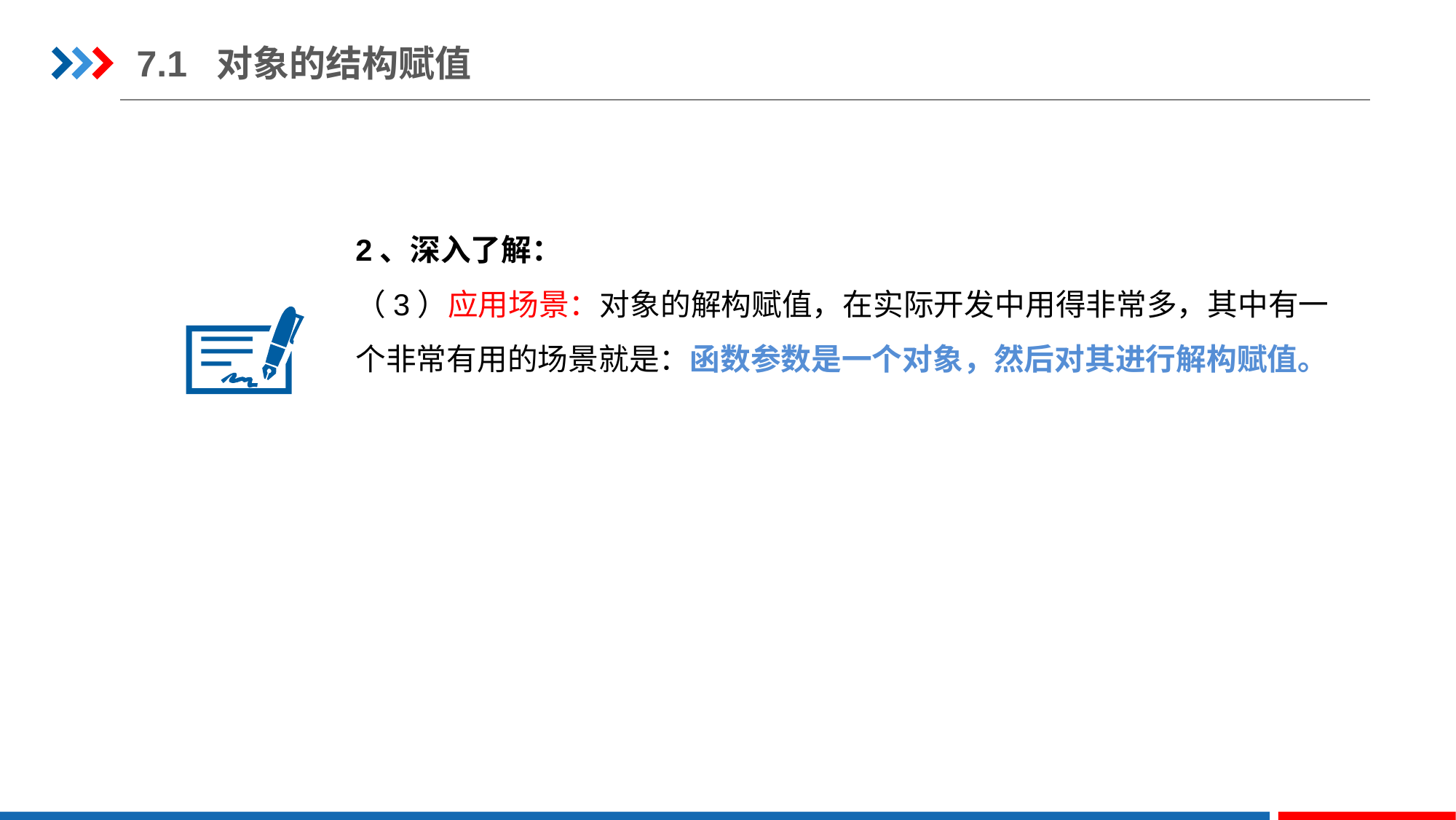

7.1  对象的结构赋值
2、深入了解：
（3）应用场景：对象的解构赋值，在实际开发中用得非常多，其中有一个非常有用的场景就是：函数参数是一个对象，然后对其进行解构赋值。